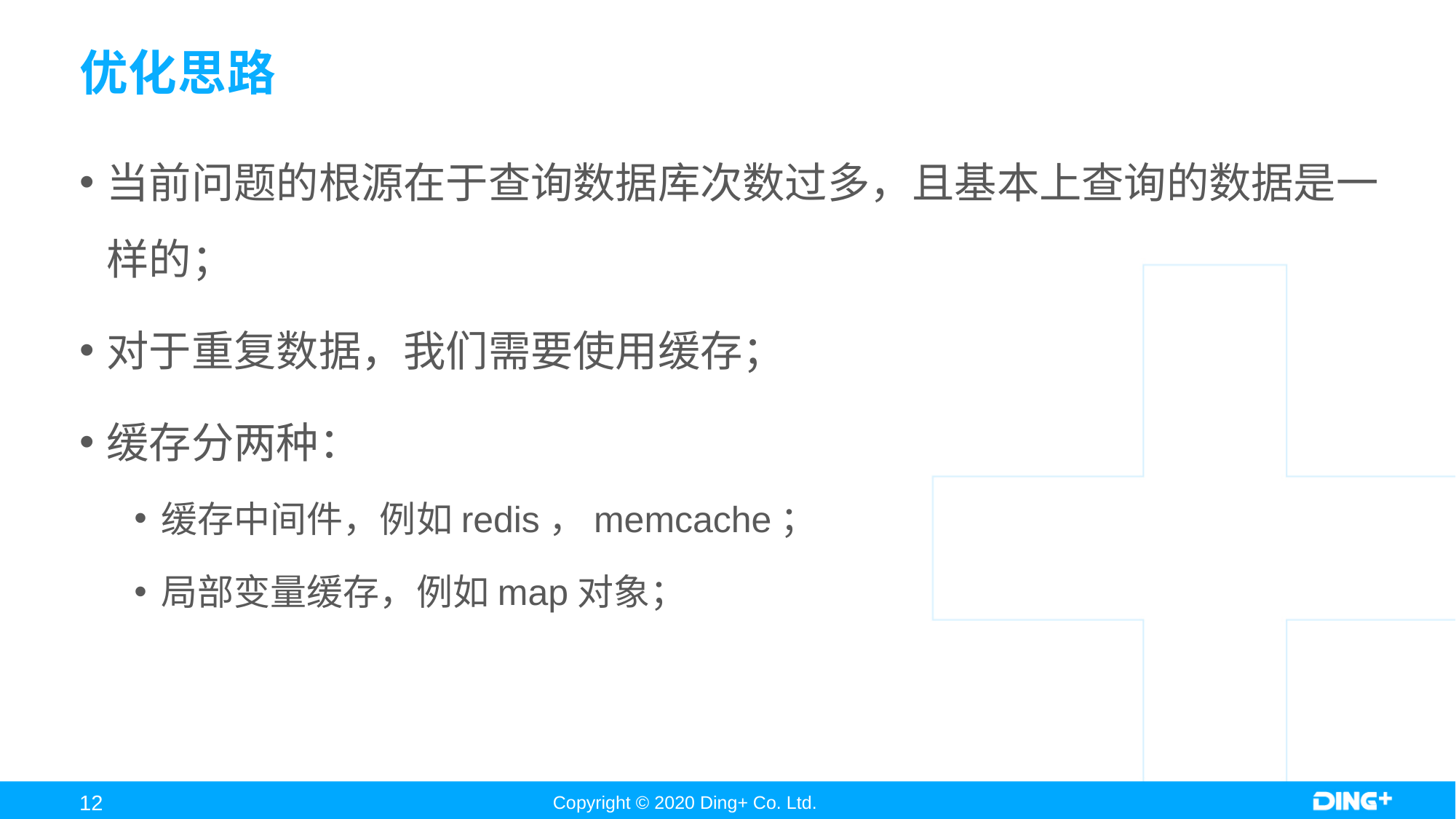

# 优化思路
当前问题的根源在于查询数据库次数过多，且基本上查询的数据是一样的；
对于重复数据，我们需要使用缓存；
缓存分两种：
缓存中间件，例如redis，memcache；
局部变量缓存，例如map对象；
12
Copyright © 2020 Ding+ Co. Ltd.